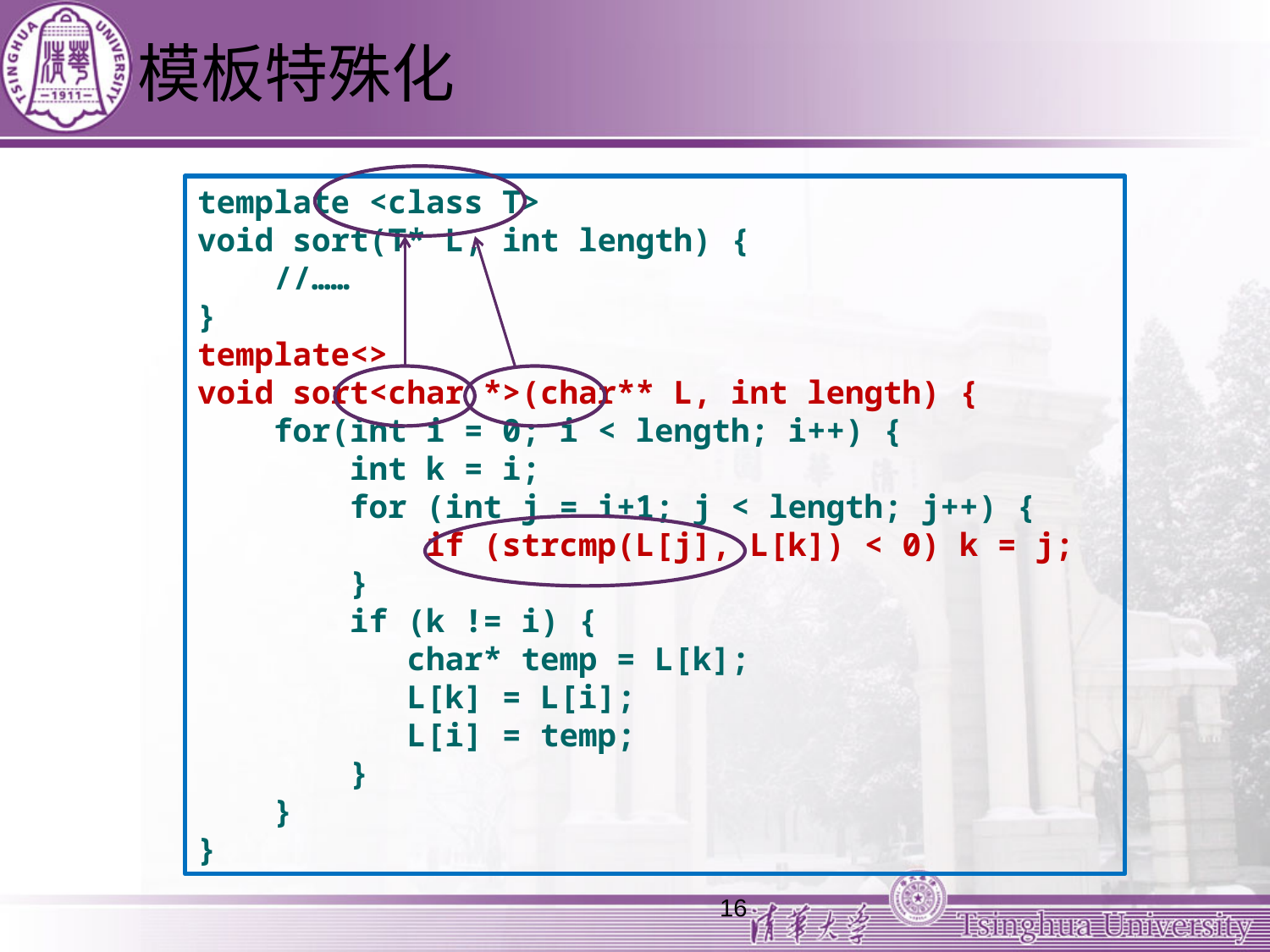

# 模板特殊化

template <class T>
void sort(T* L, int length) {
    //……
}
template<>
void sort<char *>(char** L, int length) {
    for(int i = 0; i < length; i++) {
        int k = i;
        for (int j = i+1; j < length; j++) {
            if (strcmp(L[j], L[k]) < 0) k = j;
        }
        if (k != i) {
           char* temp = L[k];
           L[k] = L[i];
           L[i] = temp;
        }
    }
}

16